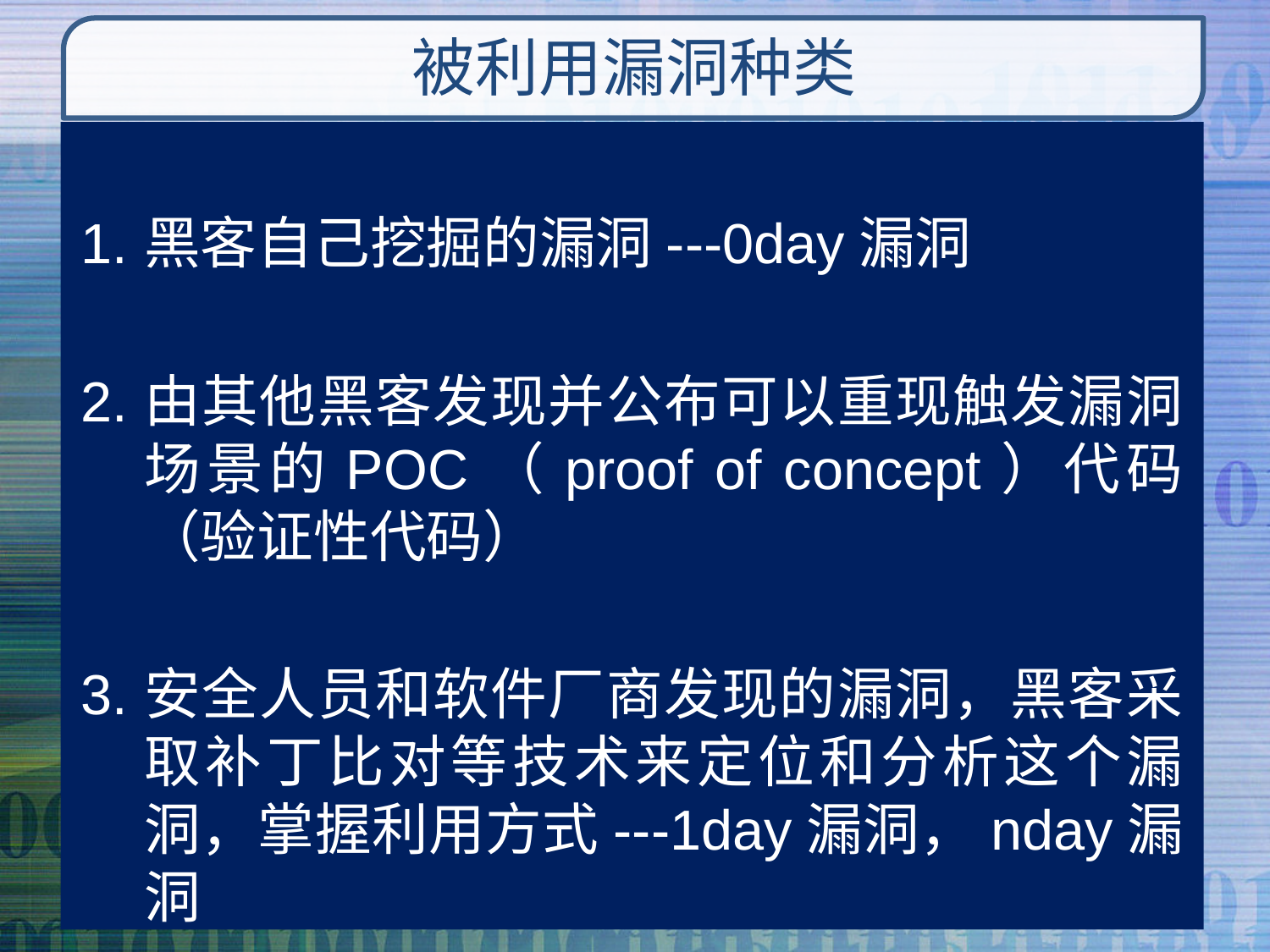

# 被利用漏洞种类

黑客自己挖掘的漏洞---0day漏洞

由其他黑客发现并公布可以重现触发漏洞场景的POC（proof of concept）代码（验证性代码）

安全人员和软件厂商发现的漏洞，黑客采取补丁比对等技术来定位和分析这个漏洞，掌握利用方式---1day漏洞，nday漏洞